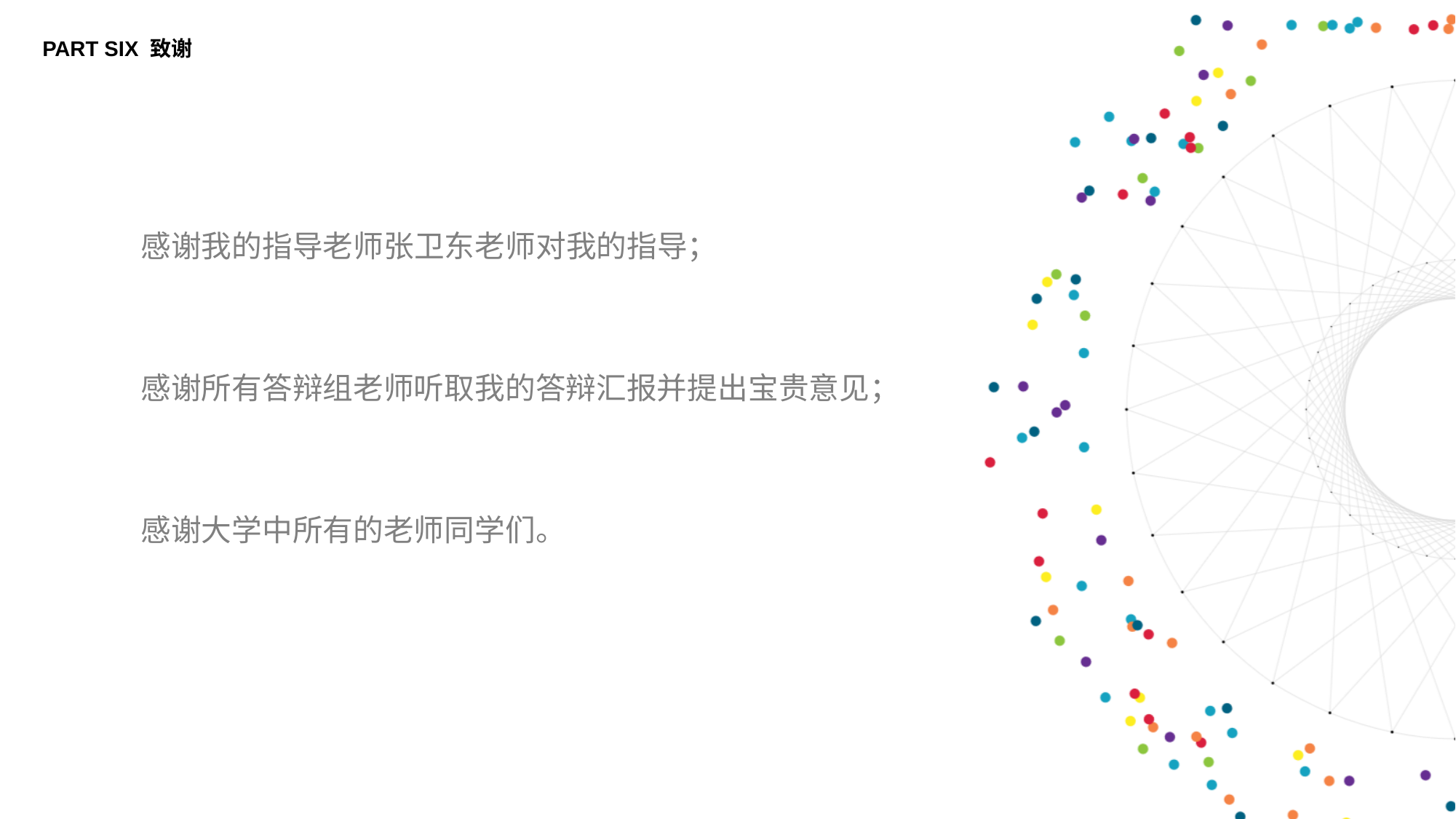

PART SIX 致谢
感谢我的指导老师张卫东老师对我的指导；

感谢所有答辩组老师听取我的答辩汇报并提出宝贵意见；

感谢大学中所有的老师同学们。